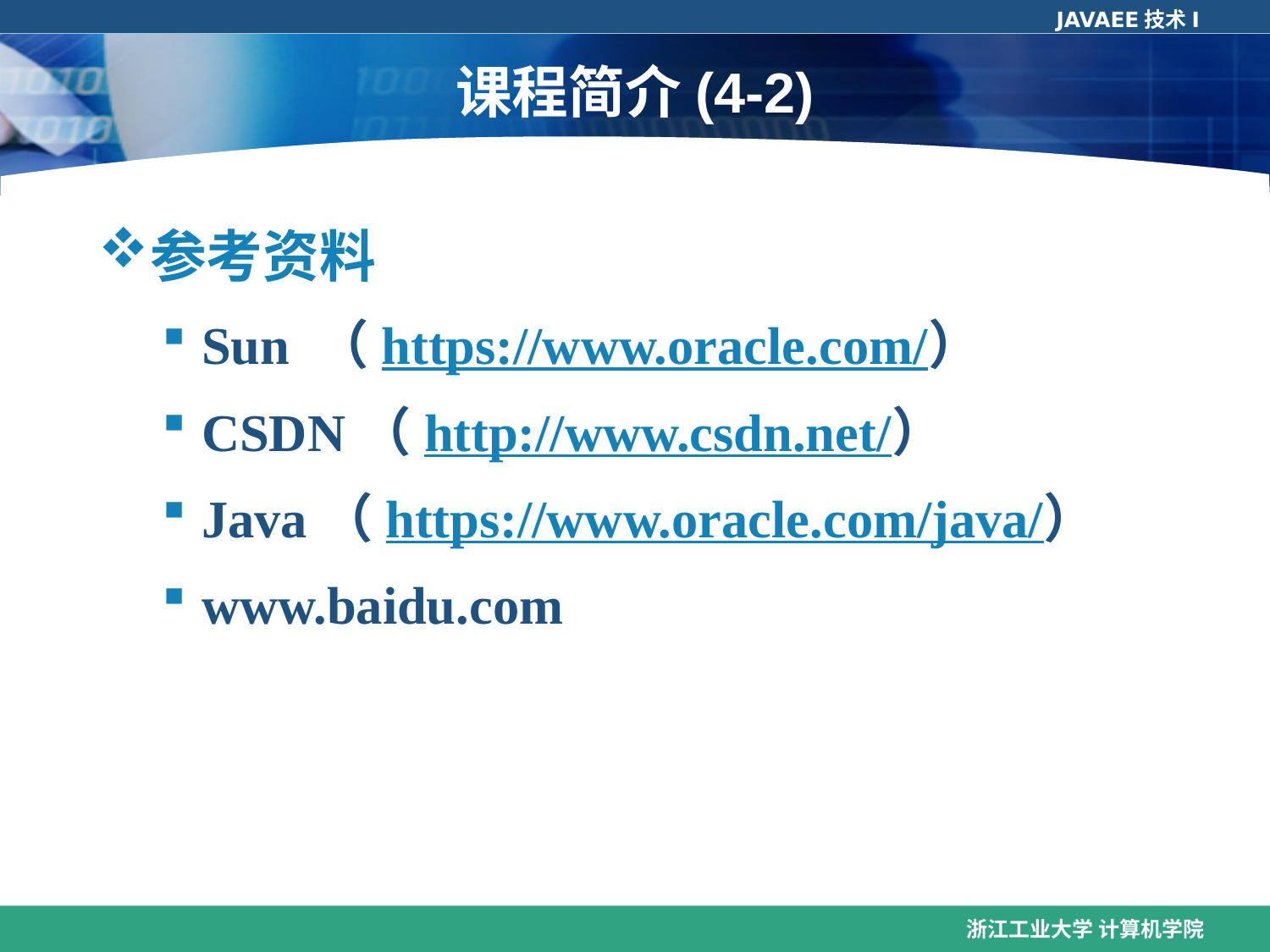

# 课程简介(4-2)
参考资料
Sun （https://www.oracle.com/）
CSDN（http://www.csdn.net/）
Java（https://www.oracle.com/java/）
www.baidu.com